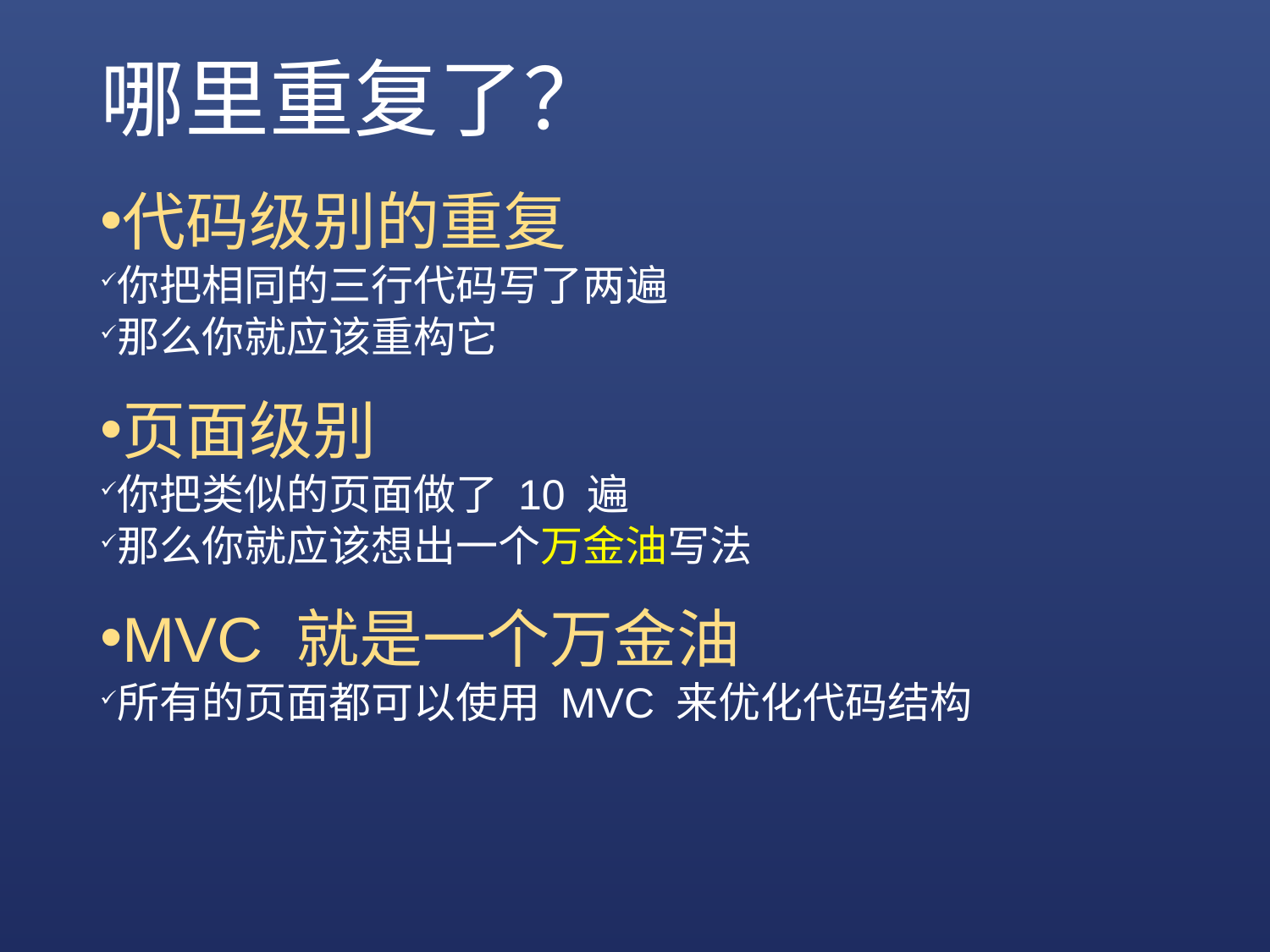

# 哪里重复了？
代码级别的重复
你把相同的三行代码写了两遍
那么你就应该重构它
页面级别
你把类似的页面做了 10 遍
那么你就应该想出一个万金油写法
MVC 就是一个万金油
所有的页面都可以使用 MVC 来优化代码结构